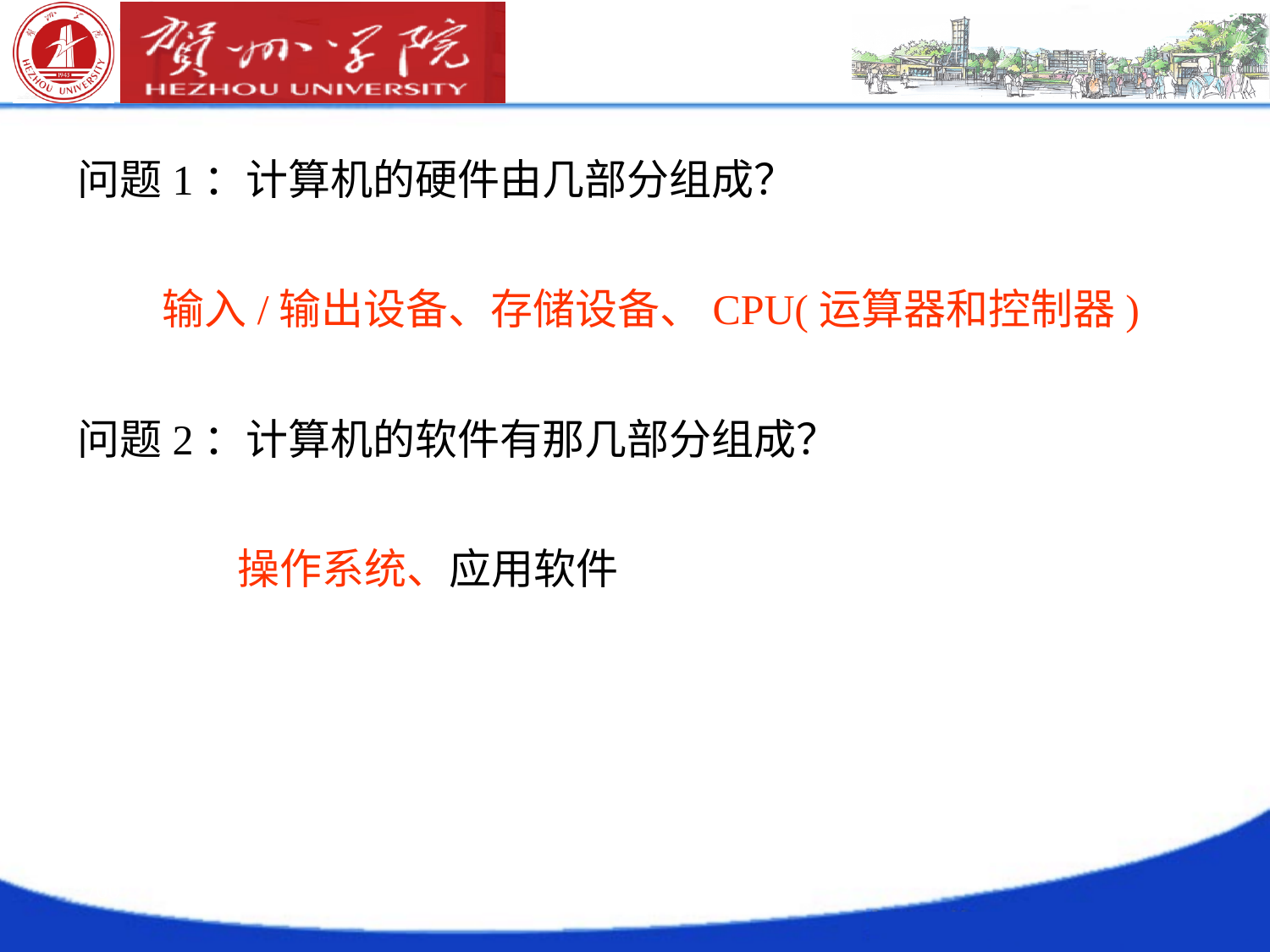

问题1：计算机的硬件由几部分组成？
输入/输出设备、存储设备、CPU(运算器和控制器)
问题2：计算机的软件有那几部分组成？
操作系统、应用软件
# */60